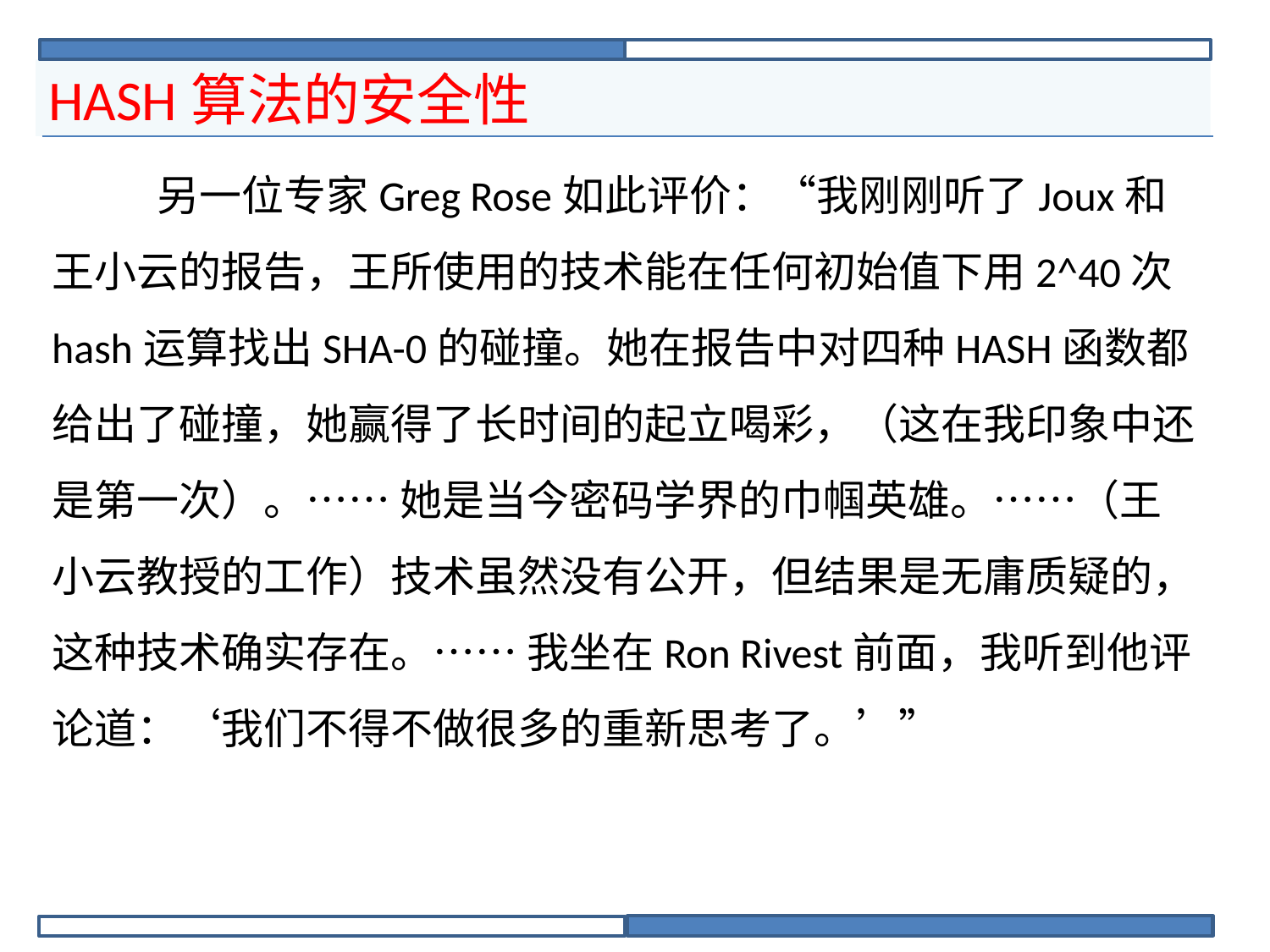

# HASH算法的安全性
          另一位专家Greg Rose如此评价：“我刚刚听了Joux和王小云的报告，王所使用的技术能在任何初始值下用2^40次hash运算找出SHA-0的碰撞。她在报告中对四种HASH函数都给出了碰撞，她赢得了长时间的起立喝彩，（这在我印象中还是第一次）。…… 她是当今密码学界的巾帼英雄。……（王小云教授的工作）技术虽然没有公开，但结果是无庸质疑的，这种技术确实存在。…… 我坐在Ron Rivest前面，我听到他评论道：‘我们不得不做很多的重新思考了。’”